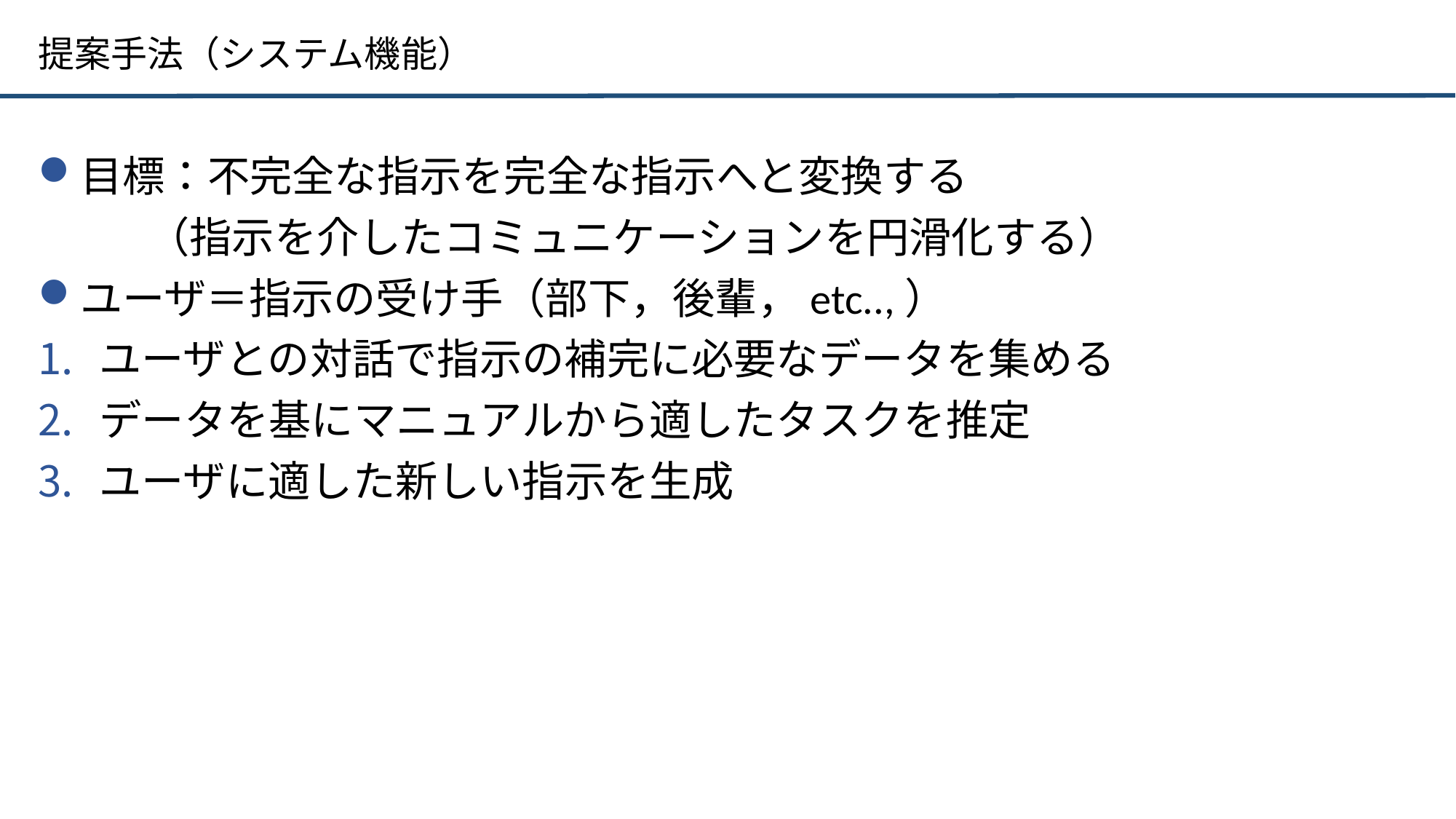

# 提案手法（システム機能）
目標：不完全な指示を完全な指示へと変換する
	（指示を介したコミュニケーションを円滑化する）
ユーザ＝指示の受け手（部下，後輩，etc..,）
ユーザとの対話で指示の補完に必要なデータを集める
データを基にマニュアルから適したタスクを推定
ユーザに適した新しい指示を生成